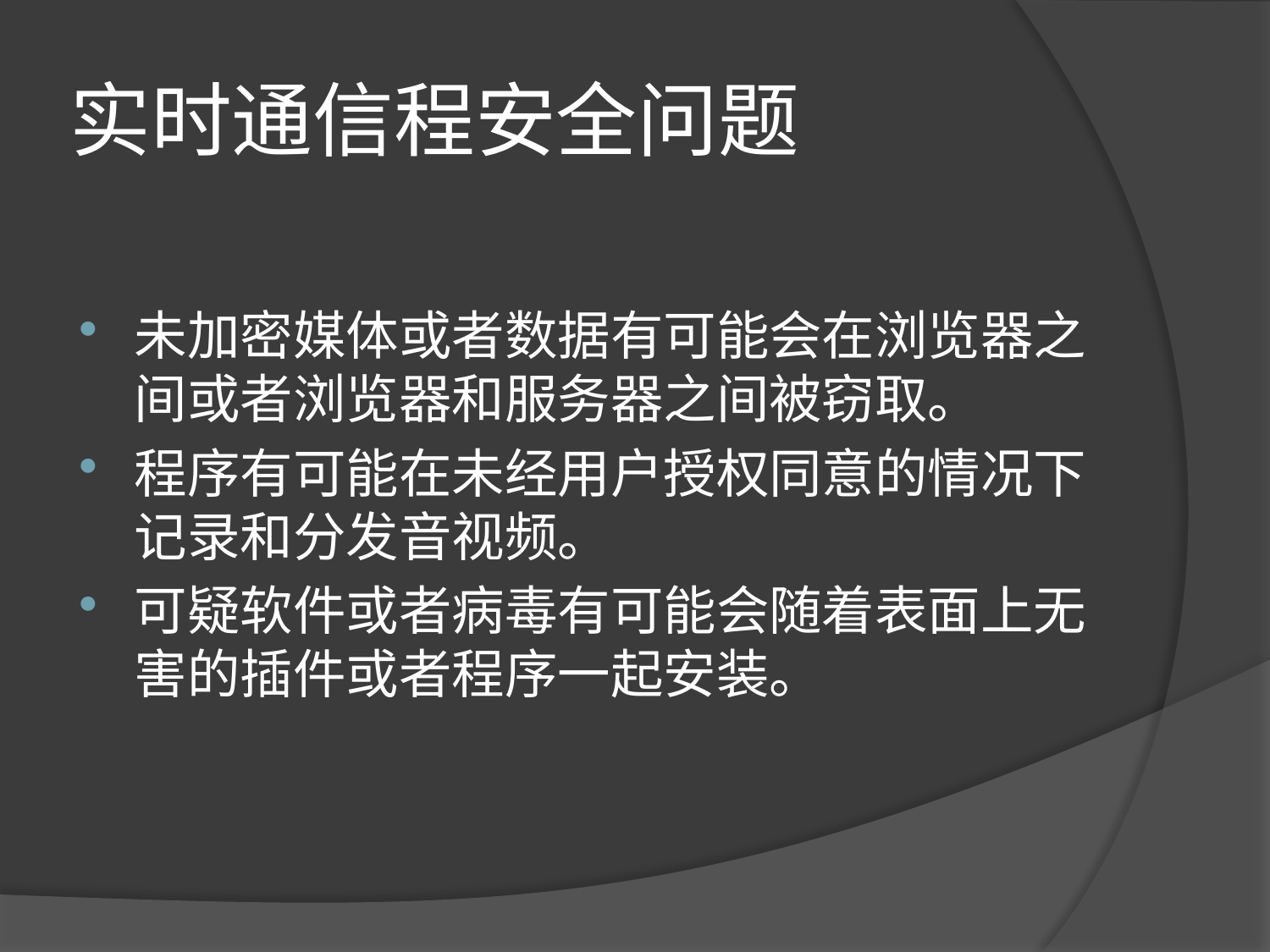

# 实时通信程安全问题

未加密媒体或者数据有可能会在浏览器之间或者浏览器和服务器之间被窃取。
程序有可能在未经用户授权同意的情况下记录和分发音视频。
可疑软件或者病毒有可能会随着表面上无害的插件或者程序一起安装。